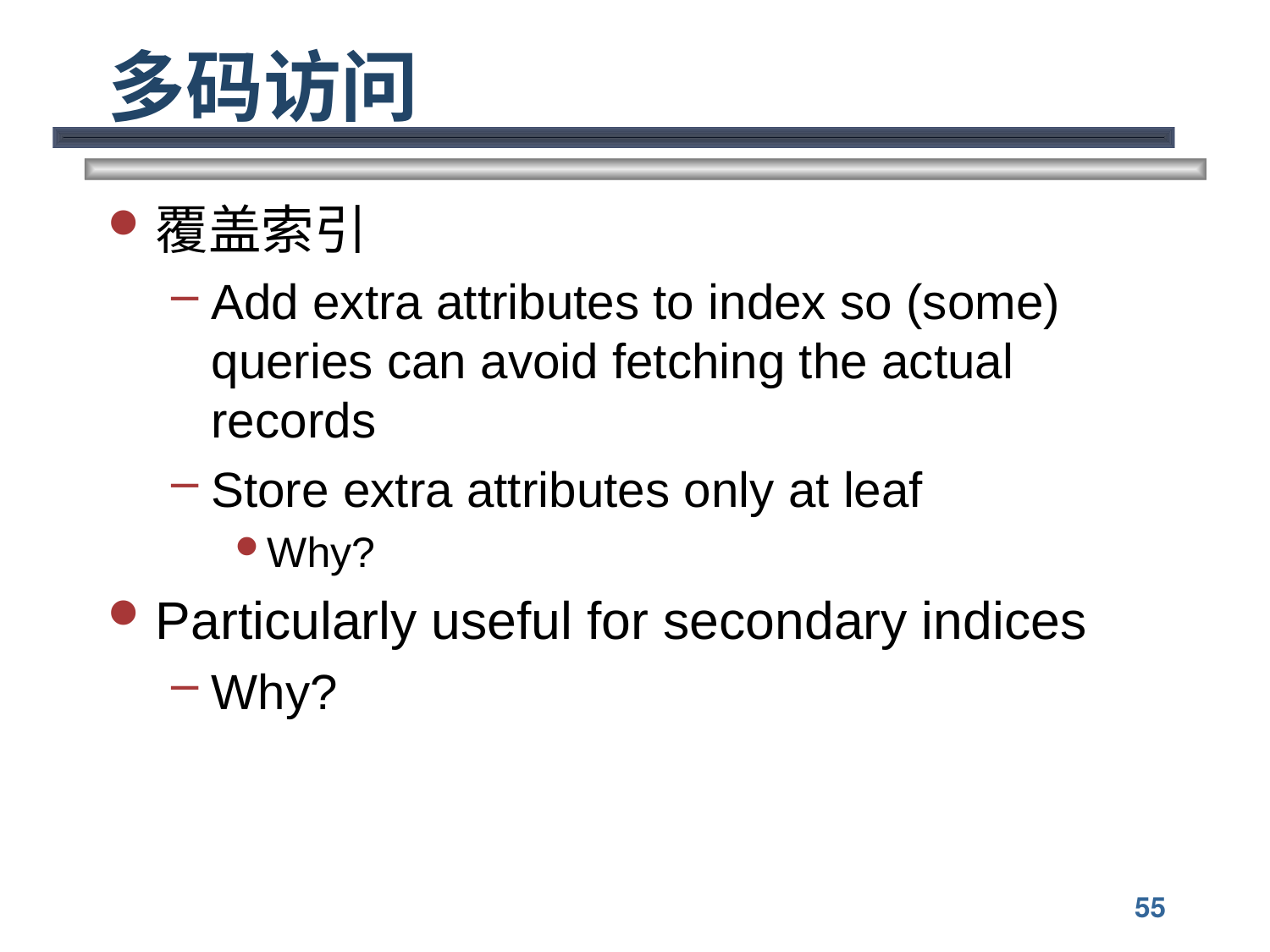

# 多码访问
覆盖索引
Add extra attributes to index so (some) queries can avoid fetching the actual records
Store extra attributes only at leaf
Why?
Particularly useful for secondary indices
Why?

55